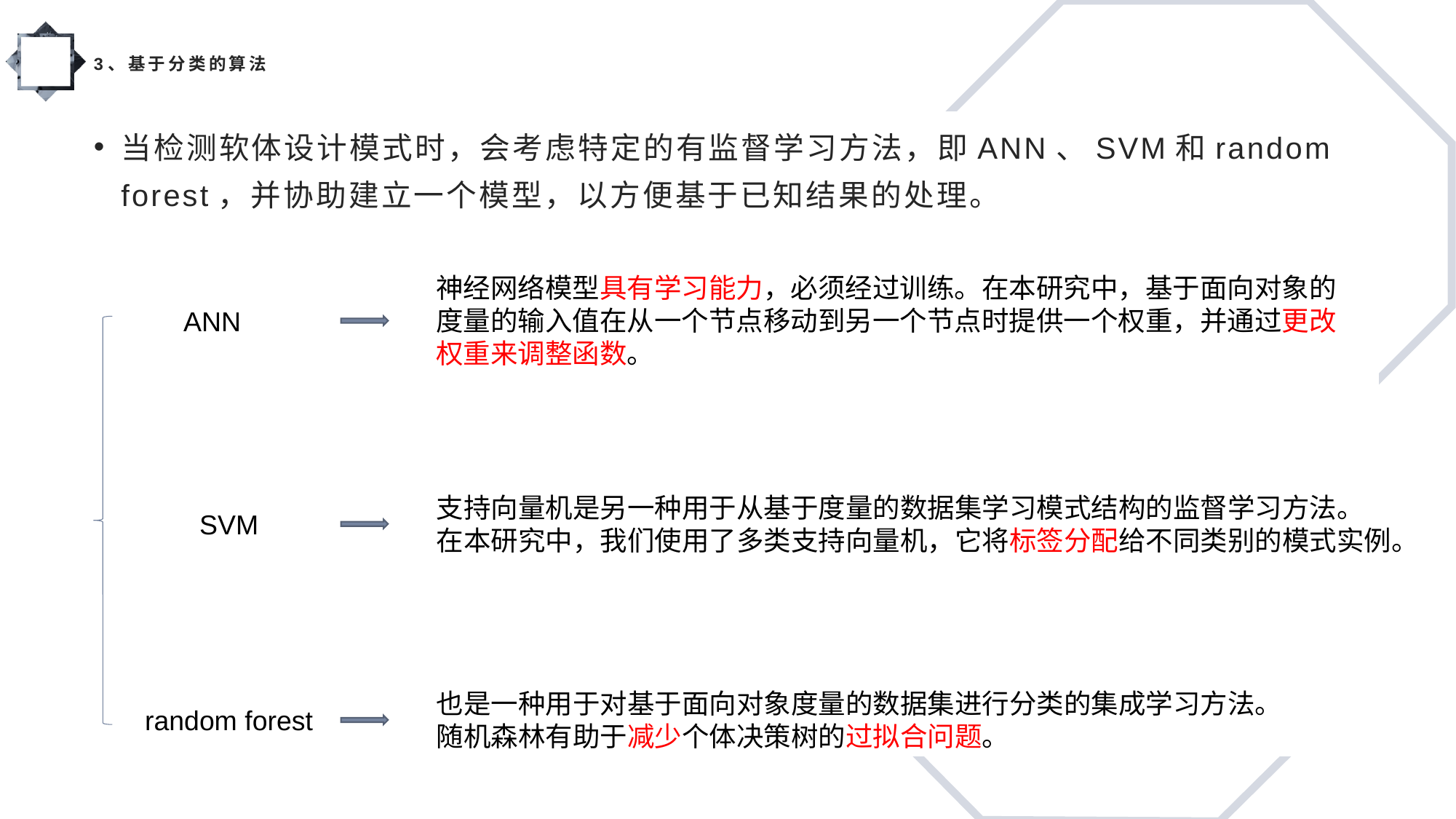

# 3、基于分类的算法
当检测软体设计模式时，会考虑特定的有监督学习方法，即ANN、SVM和random forest，并协助建立一个模型，以方便基于已知结果的处理。

神经网络模型具有学习能力，必须经过训练。在本研究中，基于面向对象的度量的输入值在从一个节点移动到另一个节点时提供一个权重，并通过更改权重来调整函数。
ANN

支持向量机是另一种用于从基于度量的数据集学习模式结构的监督学习方法。
在本研究中，我们使用了多类支持向量机，它将标签分配给不同类别的模式实例。
SVM

也是一种用于对基于面向对象度量的数据集进行分类的集成学习方法。
随机森林有助于减少个体决策树的过拟合问题。
random forest